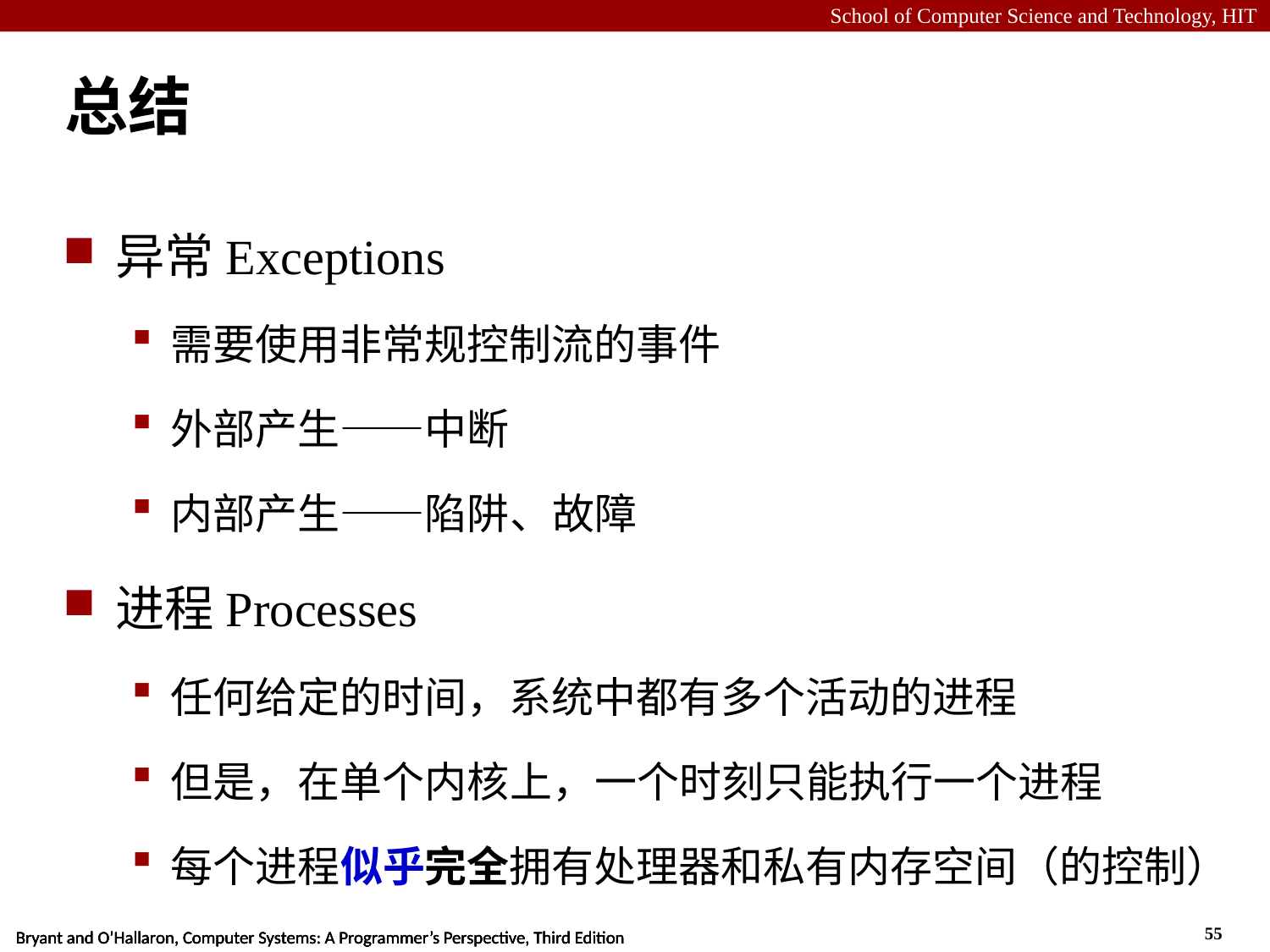

# 总结
异常Exceptions
需要使用非常规控制流的事件
外部产生——中断
内部产生——陷阱、故障
进程Processes
任何给定的时间，系统中都有多个活动的进程
但是，在单个内核上，一个时刻只能执行一个进程
每个进程似乎完全拥有处理器和私有内存空间（的控制）